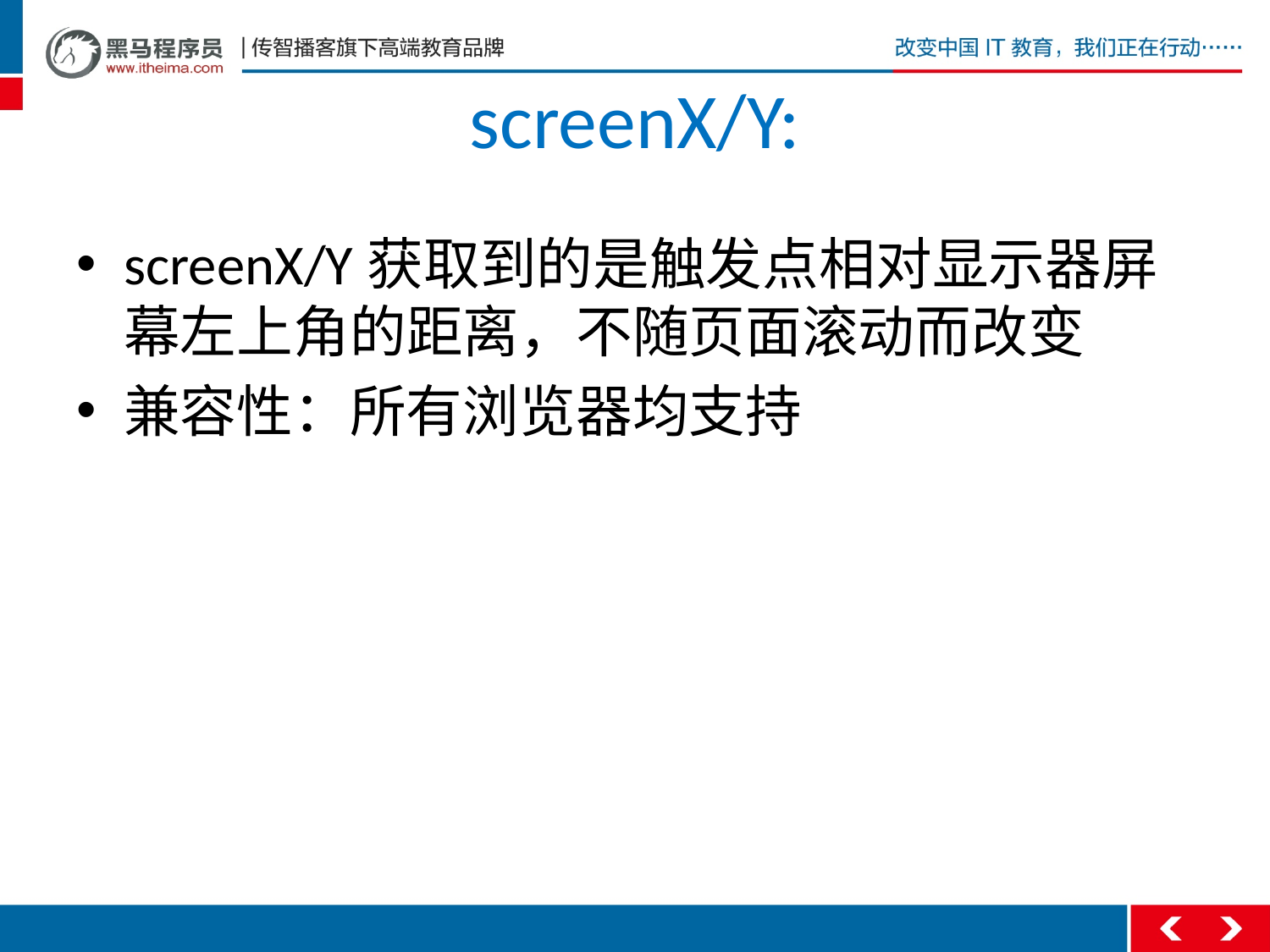

# screenX/Y:
screenX/Y获取到的是触发点相对显示器屏幕左上角的距离，不随页面滚动而改变
兼容性：所有浏览器均支持